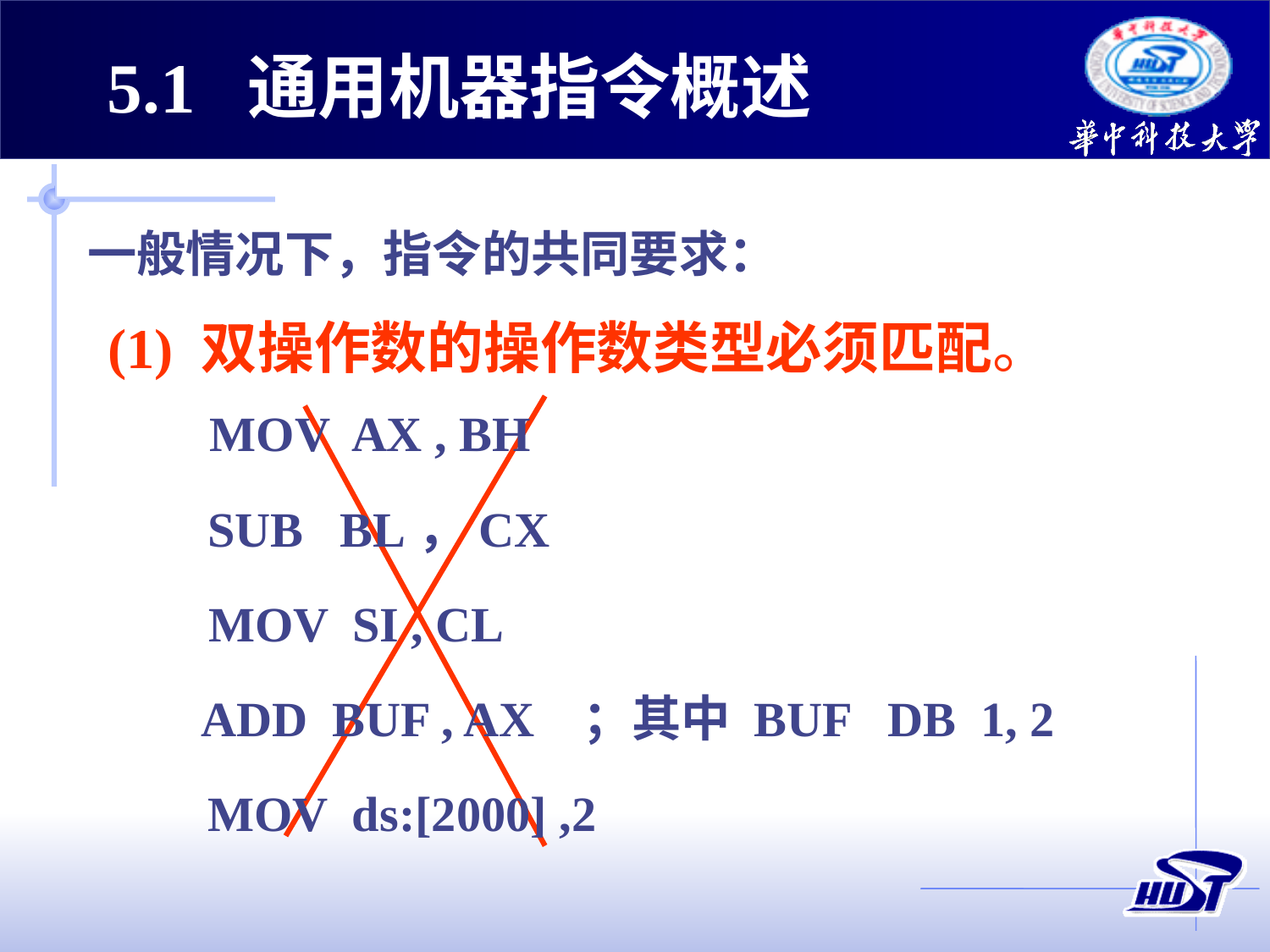

5.1  通用机器指令概述
一般情况下，指令的共同要求：
(1) 双操作数的操作数类型必须匹配。
MOV  AX , BH
SUB   BL，CX
MOV  SI , CL
ADD  BUF , AX   ；其中 BUF   DB  1, 2
MOV  ds:[2000] ,2